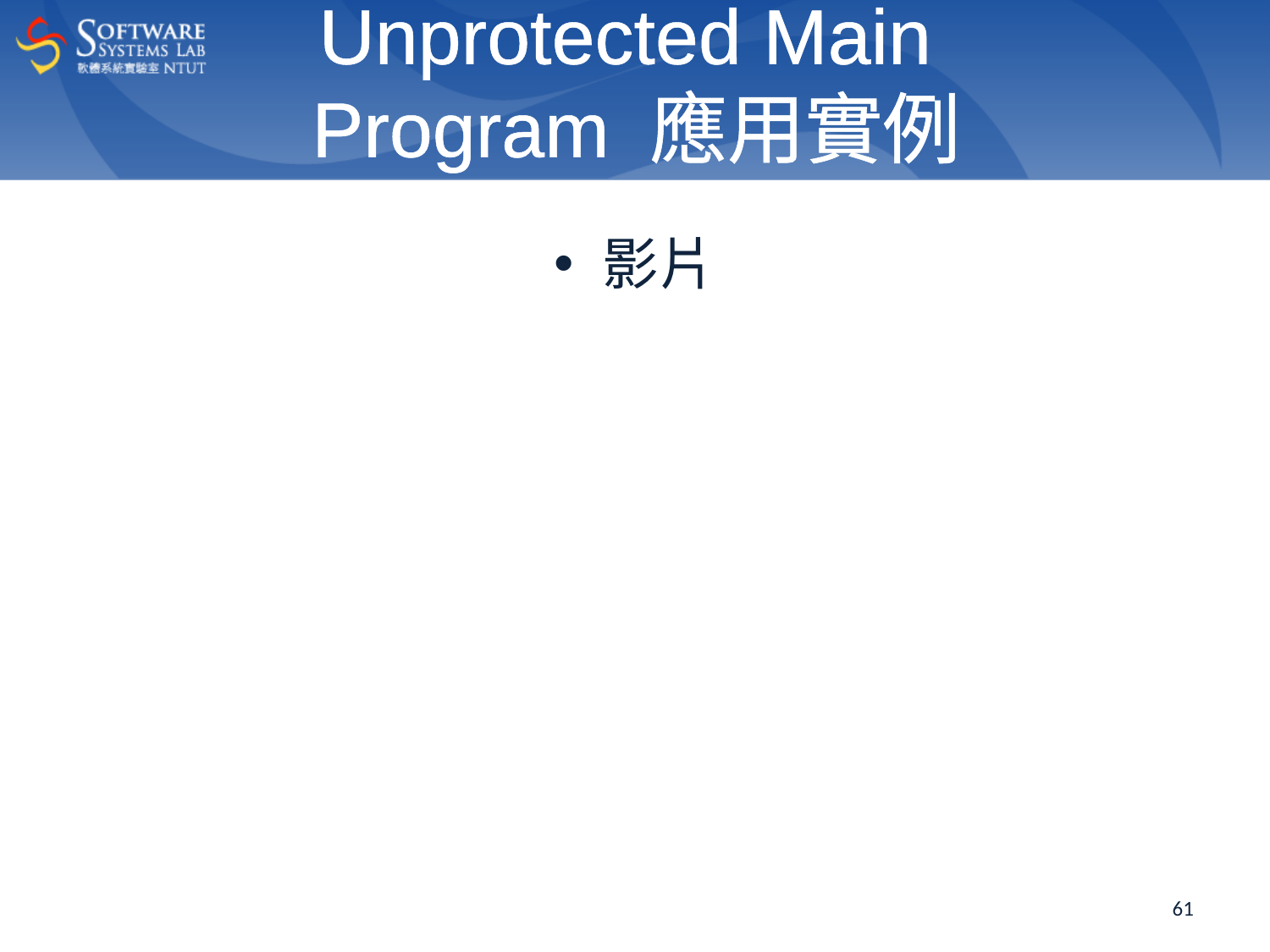

# Unprotected Main Program 應用實例
影片

61